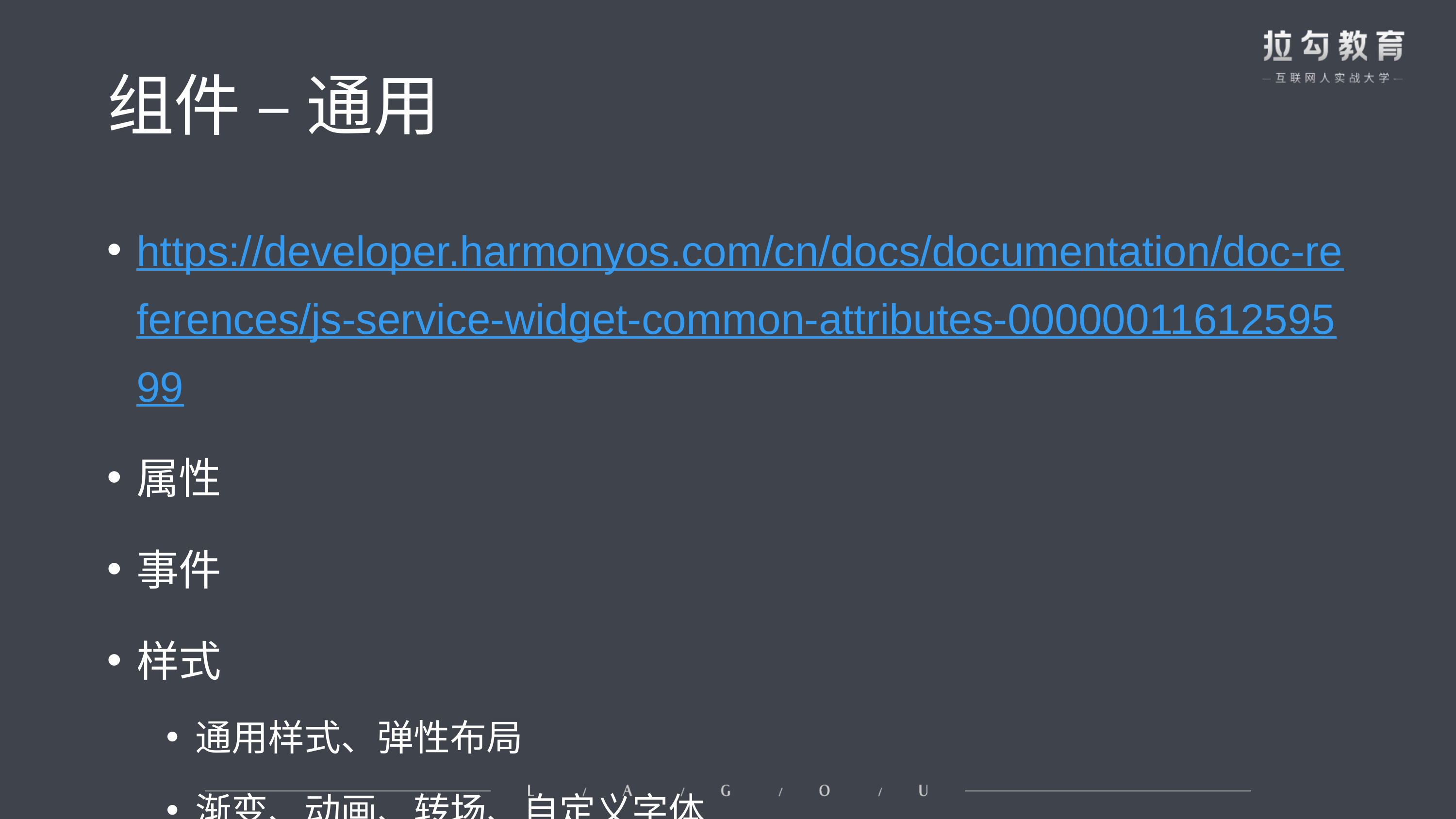

# 组件 – 通用
https://developer.harmonyos.com/cn/docs/documentation/doc-references/js-service-widget-common-attributes-0000001161259599
属性
事件
样式
通用样式、弹性布局
渐变、动画、转场、自定义字体
媒体查询